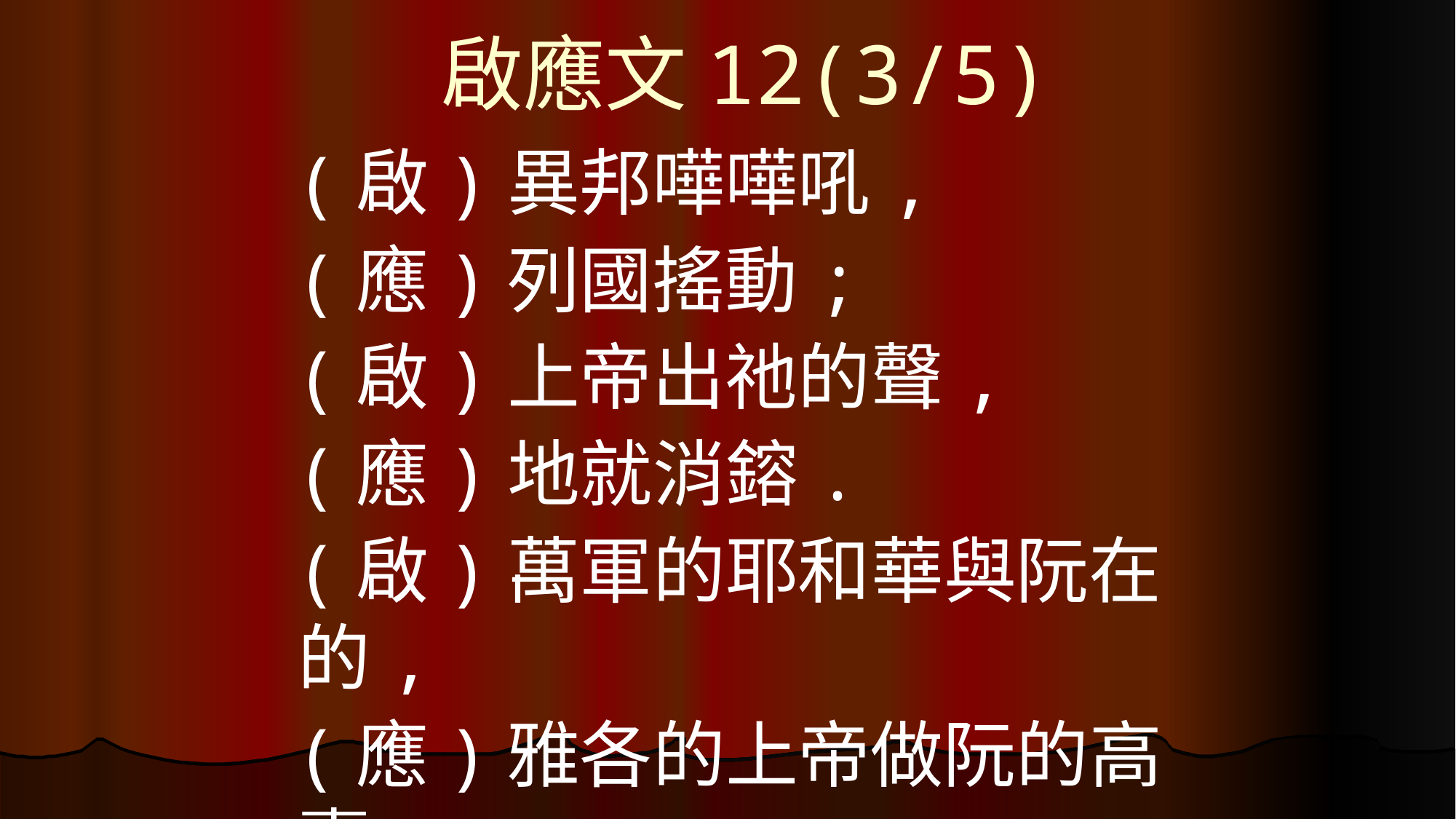

# 啟應文12(3/5)
(啟)異邦嘩嘩吼,
(應)列國搖動;
(啟)上帝出祂的聲,
(應)地就消鎔.
(啟)萬軍的耶和華與阮在的,
(應)雅各的上帝做阮的高臺.